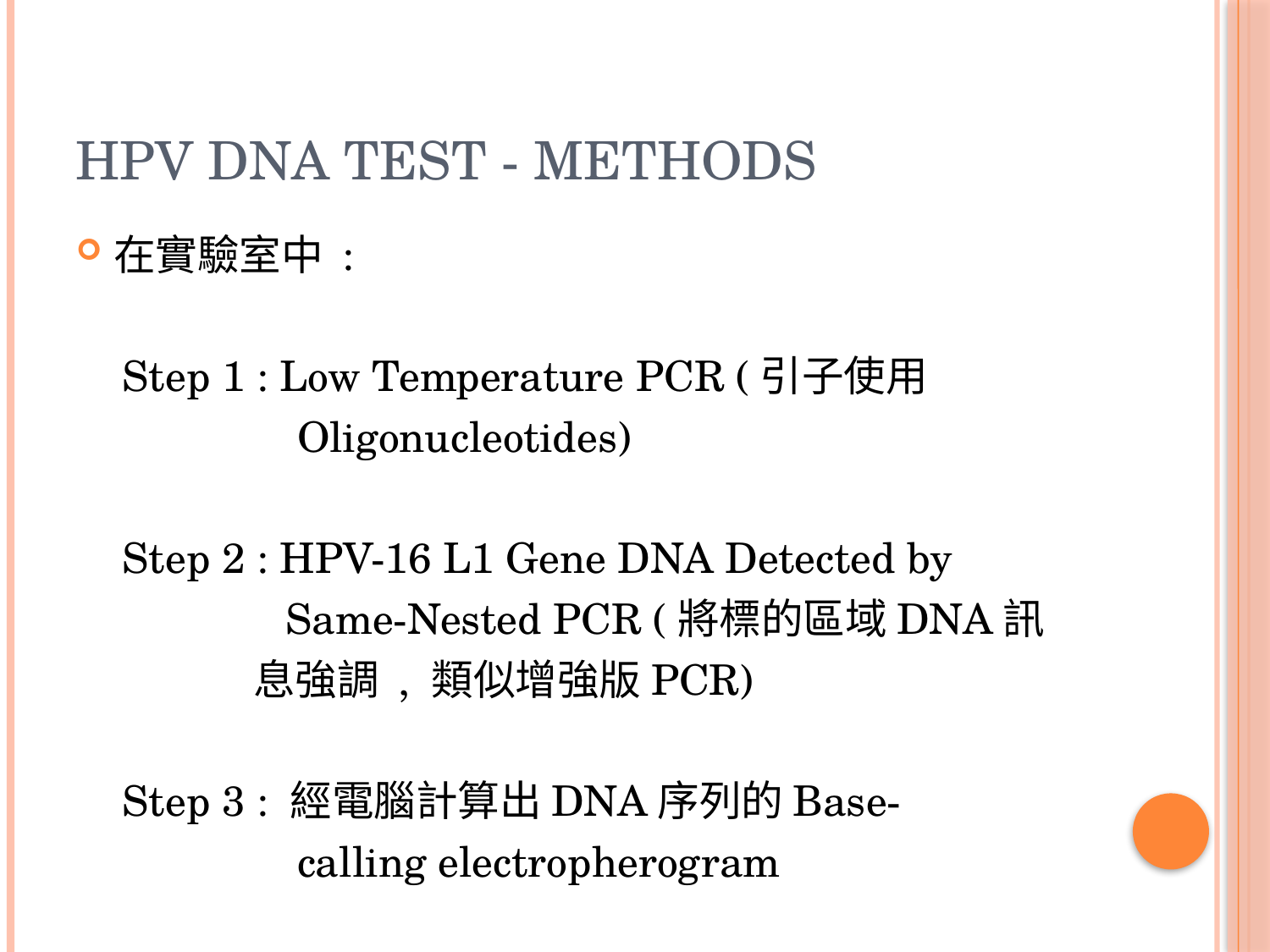

# HPV DNA test - methods
在實驗室中 :

    Step 1 : Low Temperature PCR (引子使用
                   Oligonucleotides)

    Step 2 : HPV-16 L1 Gene DNA Detected by
                  Same-Nested PCR (將標的區域DNA訊
                  息強調 , 類似增強版PCR)

    Step 3 : 經電腦計算出DNA序列的Base-
                   calling electropherogram